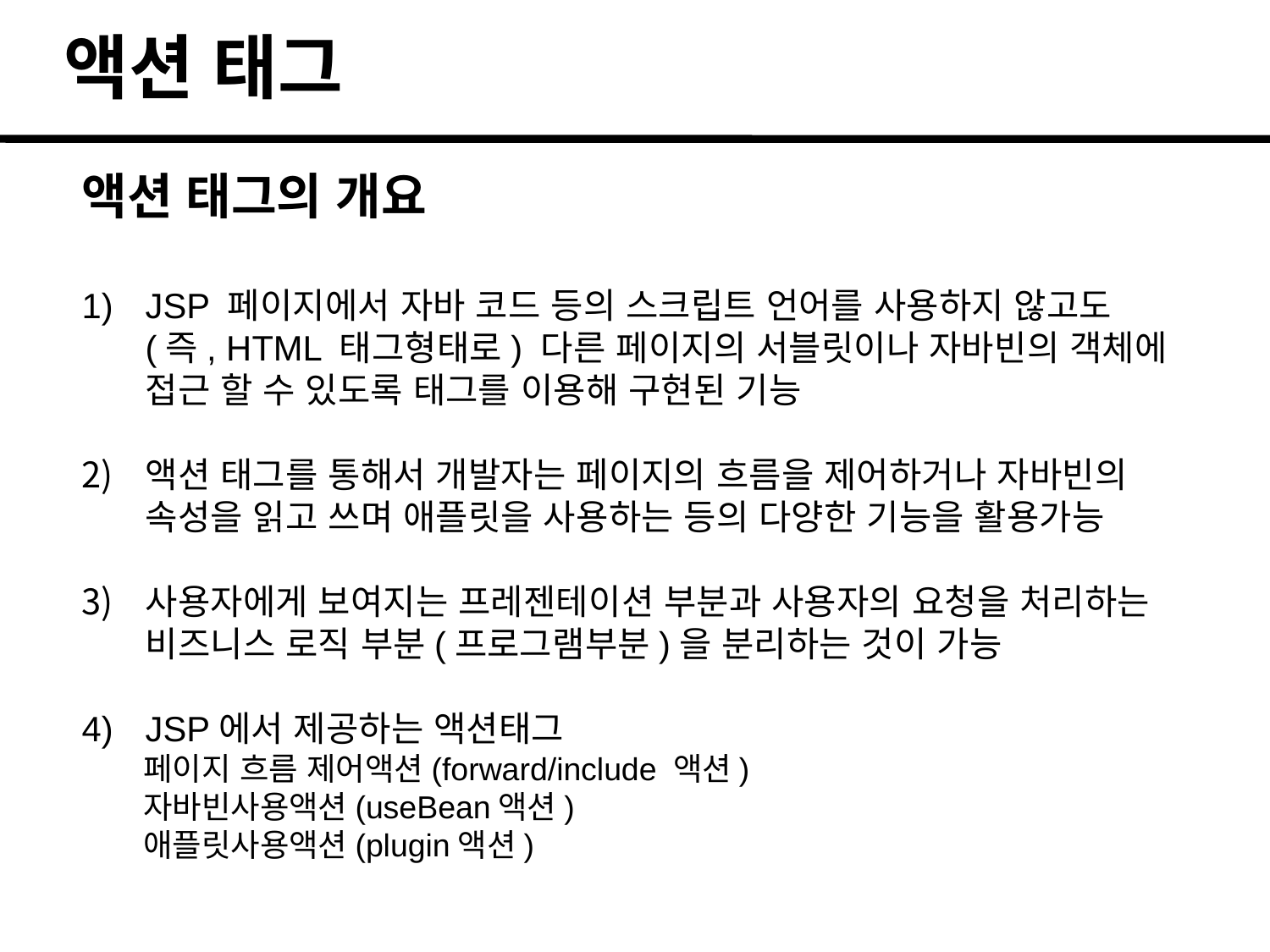

액션 태그
액션 태그의 개요

JSP 페이지에서 자바 코드 등의 스크립트 언어를 사용하지 않고도(즉, HTML 태그형태로) 다른 페이지의 서블릿이나 자바빈의 객체에 접근 할 수 있도록 태그를 이용해 구현된 기능

액션 태그를 통해서 개발자는 페이지의 흐름을 제어하거나 자바빈의 속성을 읽고 쓰며 애플릿을 사용하는 등의 다양한 기능을 활용가능

사용자에게 보여지는 프레젠테이션 부분과 사용자의 요청을 처리하는 비즈니스 로직 부분(프로그램부분)을 분리하는 것이 가능

JSP에서 제공하는 액션태그
페이지 흐름 제어액션(forward/include 액션)
자바빈사용액션(useBean액션)
애플릿사용액션(plugin액션)